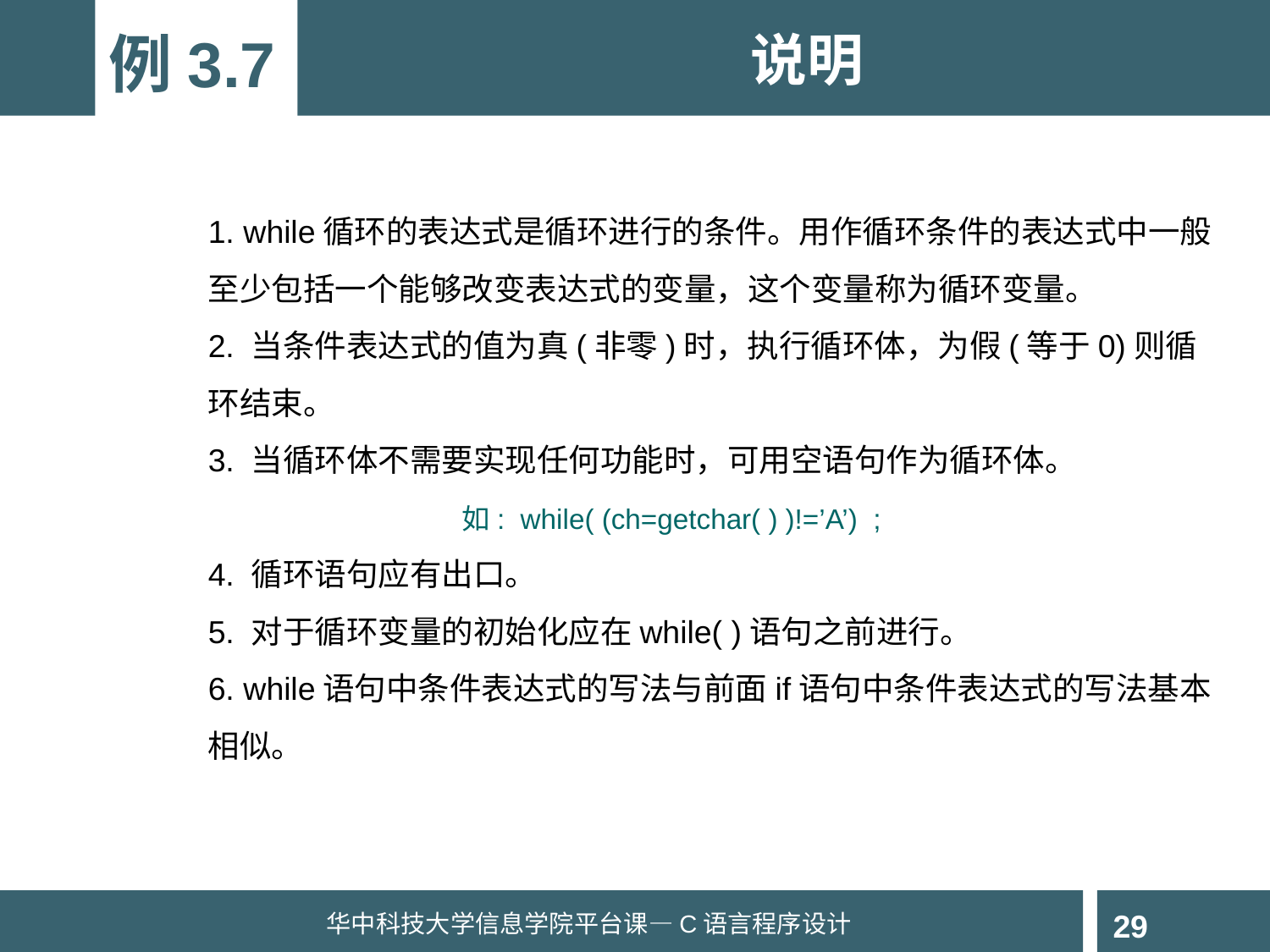

例3.7
 说明
1. while循环的表达式是循环进行的条件。用作循环条件的表达式中一般至少包括一个能够改变表达式的变量，这个变量称为循环变量。
2. 当条件表达式的值为真(非零)时，执行循环体，为假(等于0)则循环结束。
3. 当循环体不需要实现任何功能时，可用空语句作为循环体。
     		如:  while( (ch=getchar( ) )!=’A’)  ;
4. 循环语句应有出口。
5. 对于循环变量的初始化应在while( )语句之前进行。
6. while语句中条件表达式的写法与前面if语句中条件表达式的写法基本相似。